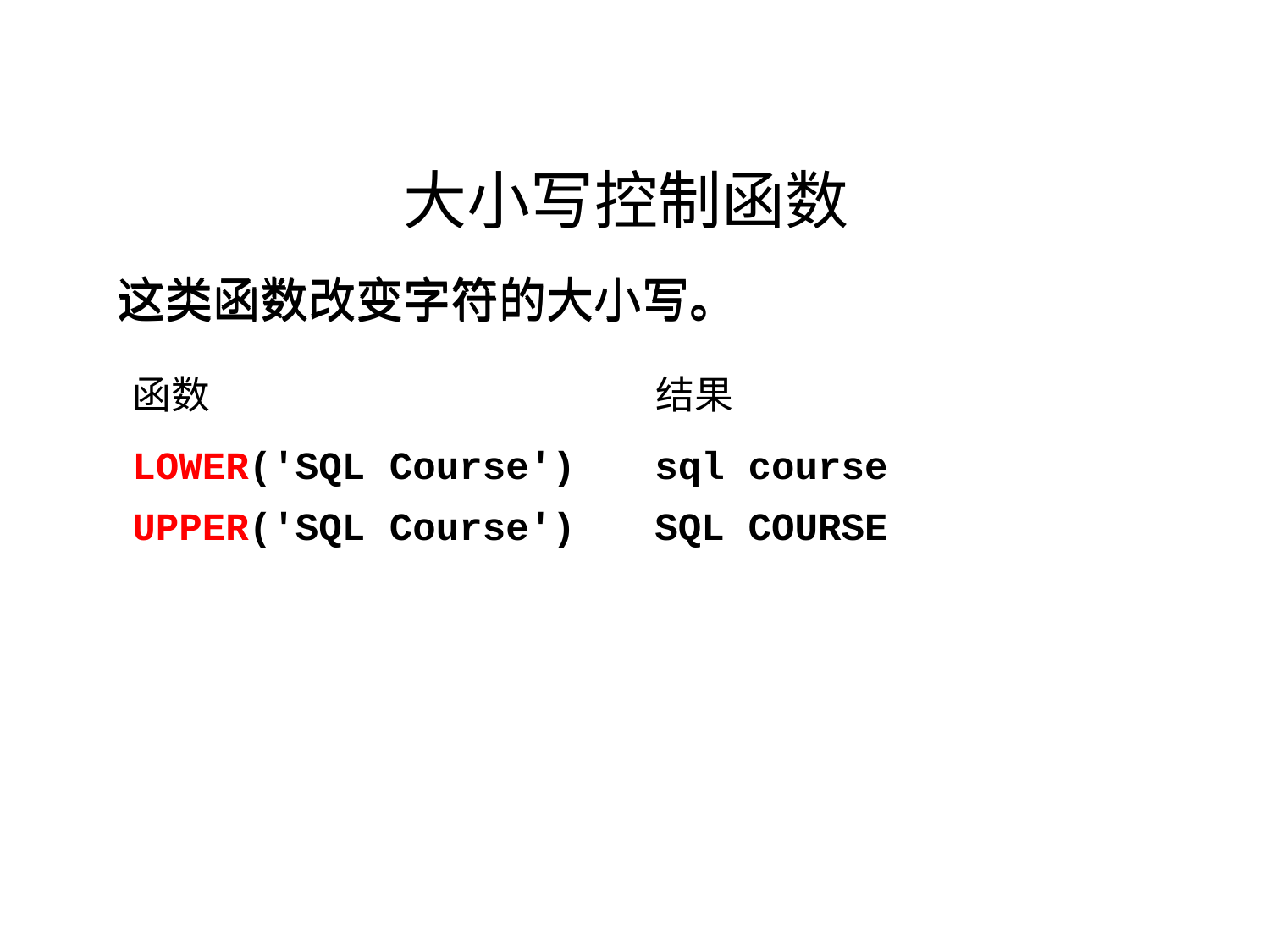

大小写控制函数
这类函数改变字符的大小写。
这类函数改变字符的大小写。
函数
结果
LOWER('SQL Course') sql course
UPPER('SQL Course') SQL COURSE